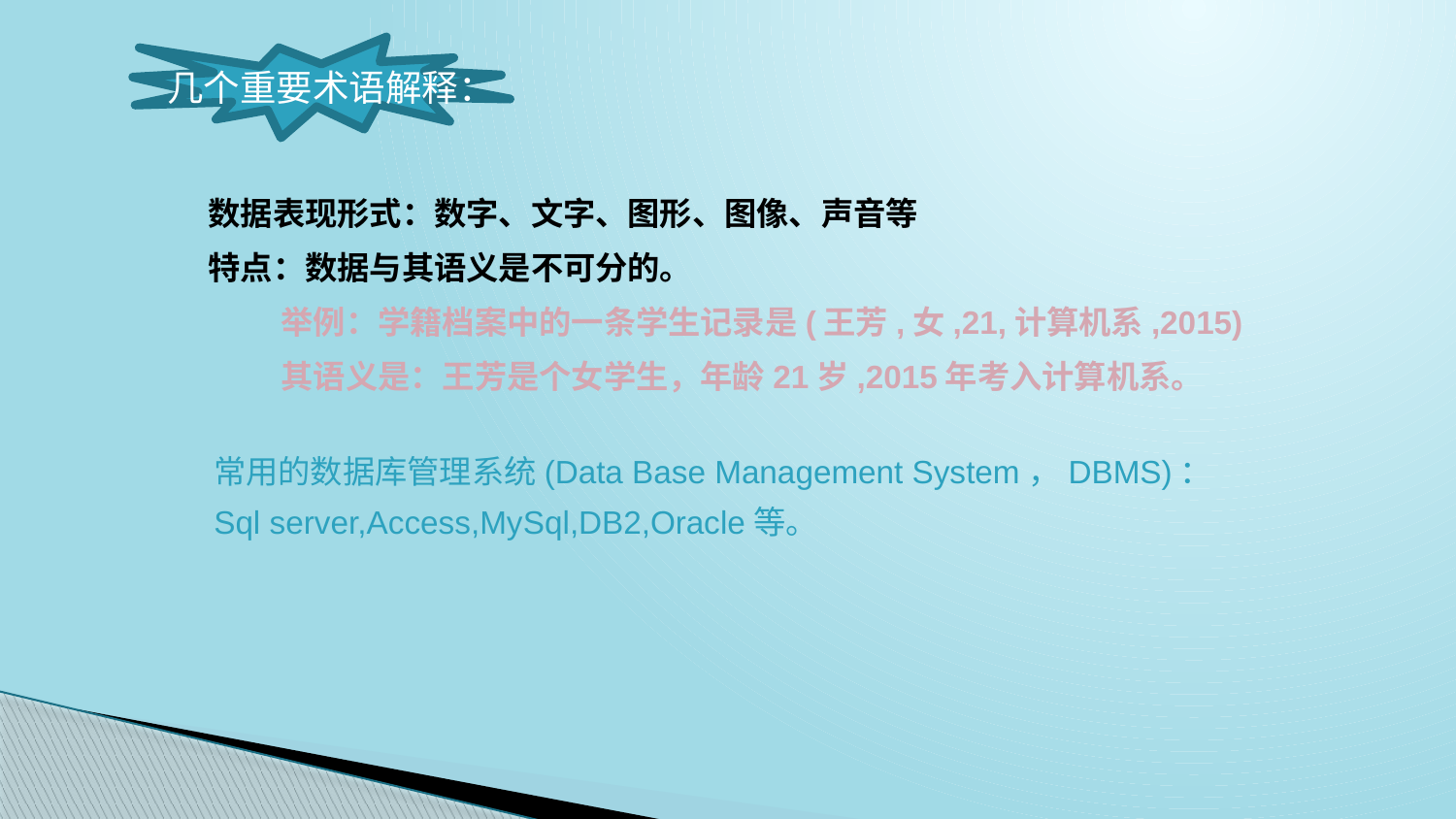

几个重要术语解释：
数据表现形式：数字、文字、图形、图像、声音等
特点：数据与其语义是不可分的。
举例：学籍档案中的一条学生记录是(王芳,女,21,计算机系,2015)
其语义是：王芳是个女学生，年龄21岁,2015年考入计算机系。
常用的数据库管理系统(Data Base Management System，DBMS)：
Sql server,Access,MySql,DB2,Oracle等。
5